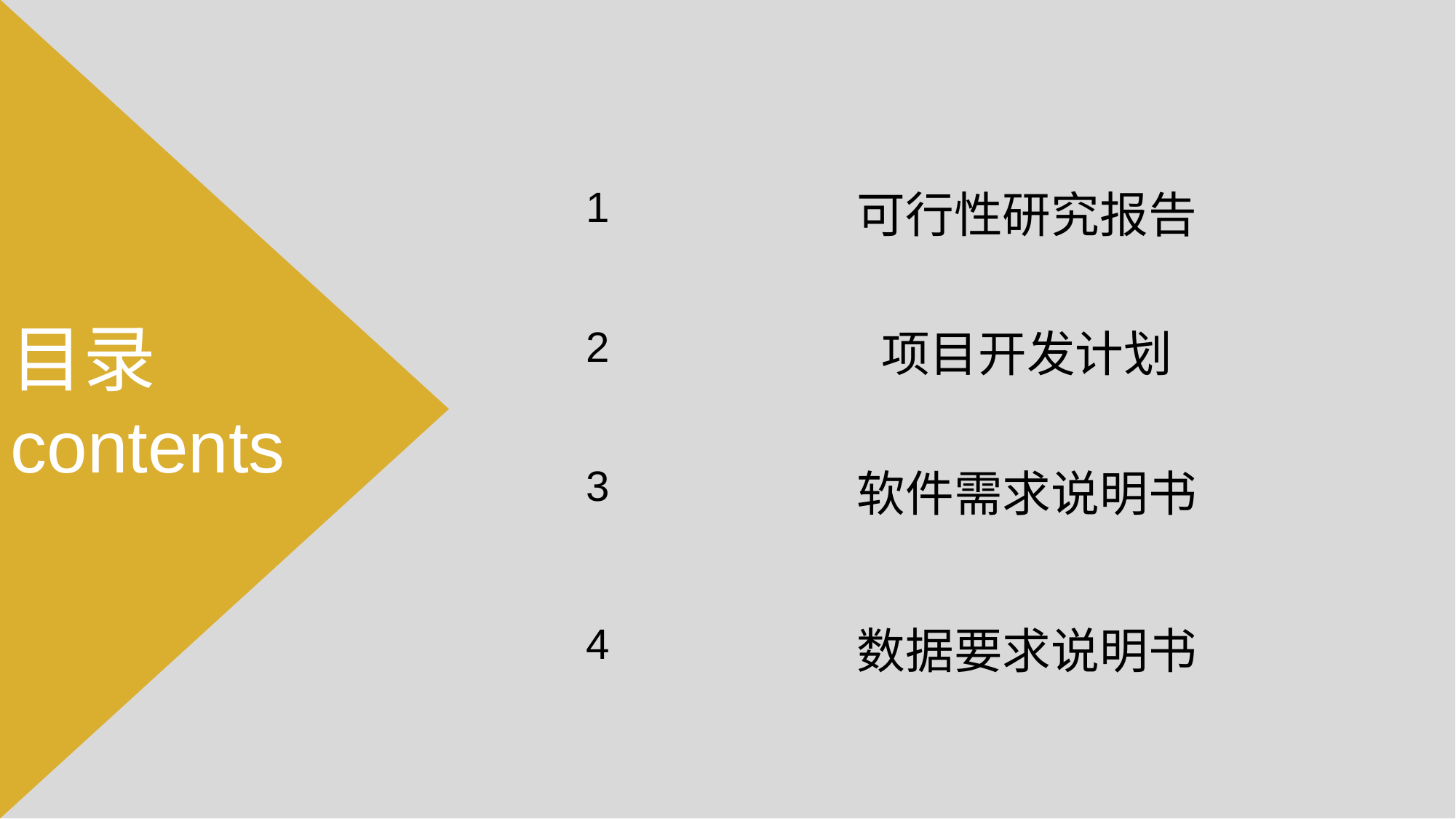

1
可行性研究报告
2
项目开发计划
3
软件需求说明书
4
数据要求说明书